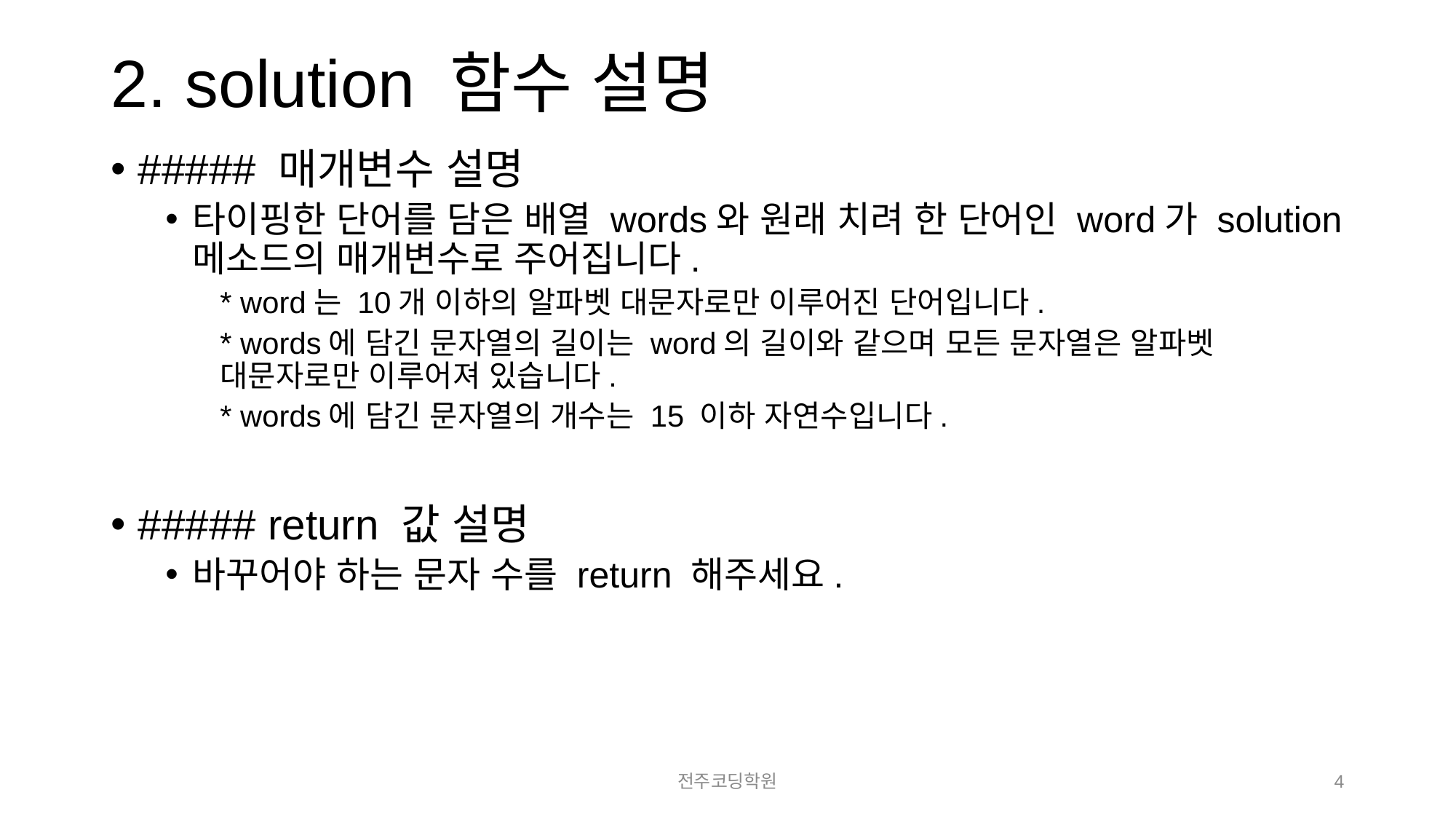

# 2. solution 함수 설명
##### 매개변수 설명
타이핑한 단어를 담은 배열 words와 원래 치려 한 단어인 word가 solution 메소드의 매개변수로 주어집니다.
* word는 10개 이하의 알파벳 대문자로만 이루어진 단어입니다.
* words에 담긴 문자열의 길이는 word의 길이와 같으며 모든 문자열은 알파벳 대문자로만 이루어져 있습니다.
* words에 담긴 문자열의 개수는 15 이하 자연수입니다.

##### return 값 설명
바꾸어야 하는 문자 수를 return 해주세요.
전주코딩학원
4